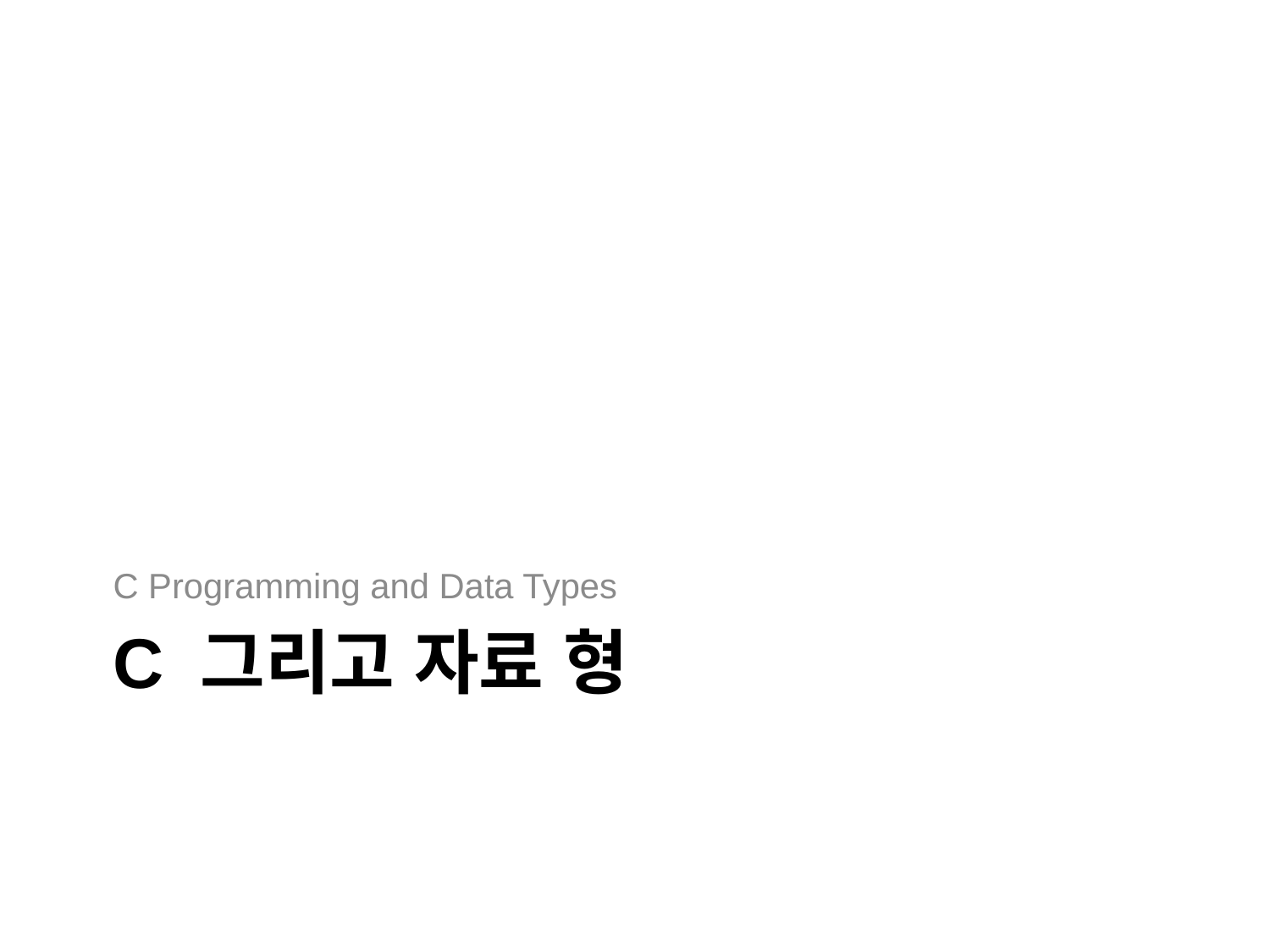

C Programming and Data Types
# C 그리고 자료 형